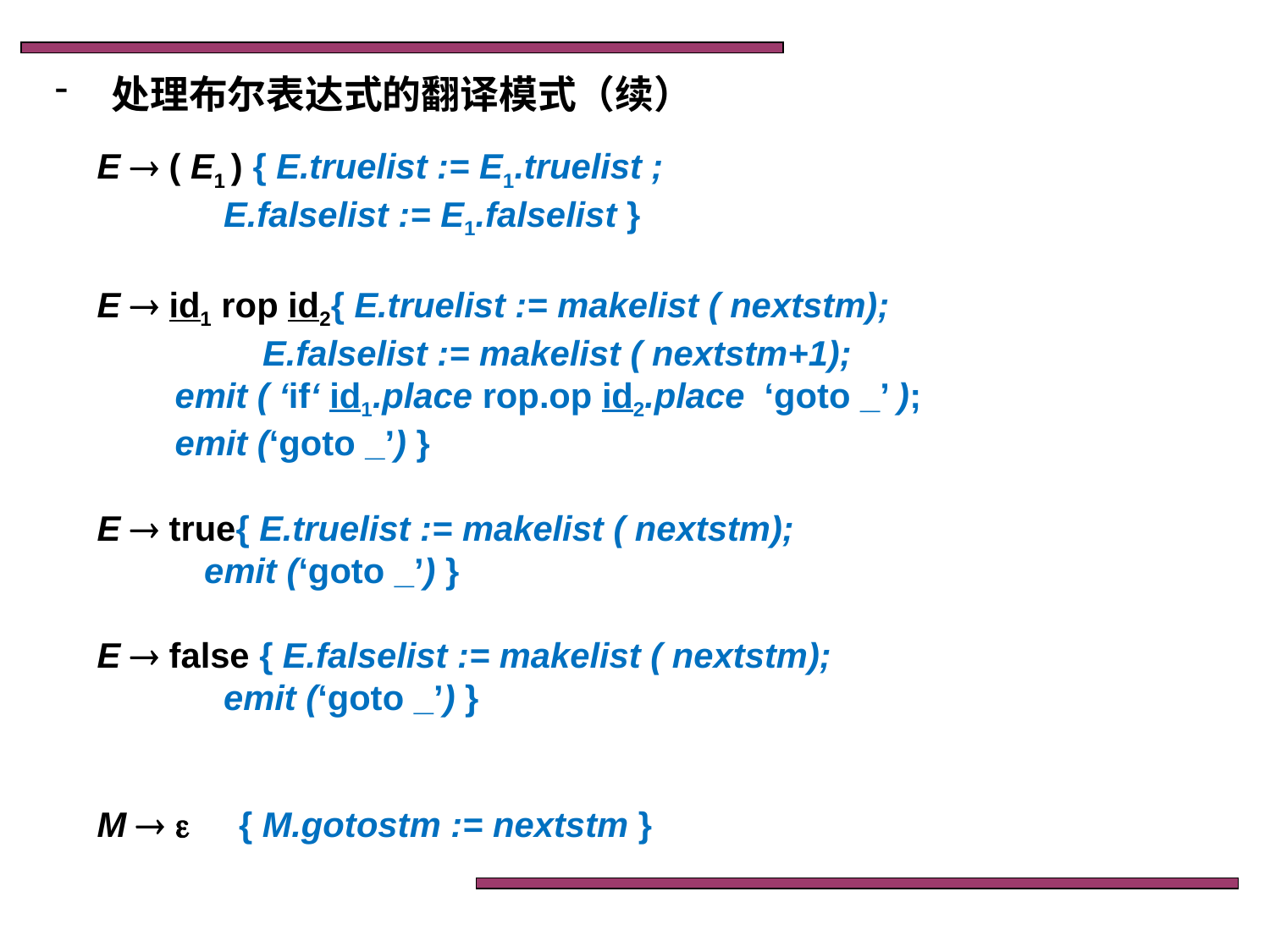

处理布尔表达式的翻译模式（续）
E → ( E1 ) { E.truelist := E1.truelist ;
             E.falselist := E1.falselist }

E → id1 rop id2{ E.truelist := makelist ( nextstm);
                 E.falselist := makelist ( nextstm+1);
        emit ( ‘if‘ id1.place rop.op id2.place  ‘goto _’ );
        emit (‘goto _’) }

E → true{ E.truelist := makelist ( nextstm);
           emit (‘goto _’) }

E → false { E.falselist := makelist ( nextstm);
             emit (‘goto _’) }

M → ε     { M.gotostm := nextstm }
54